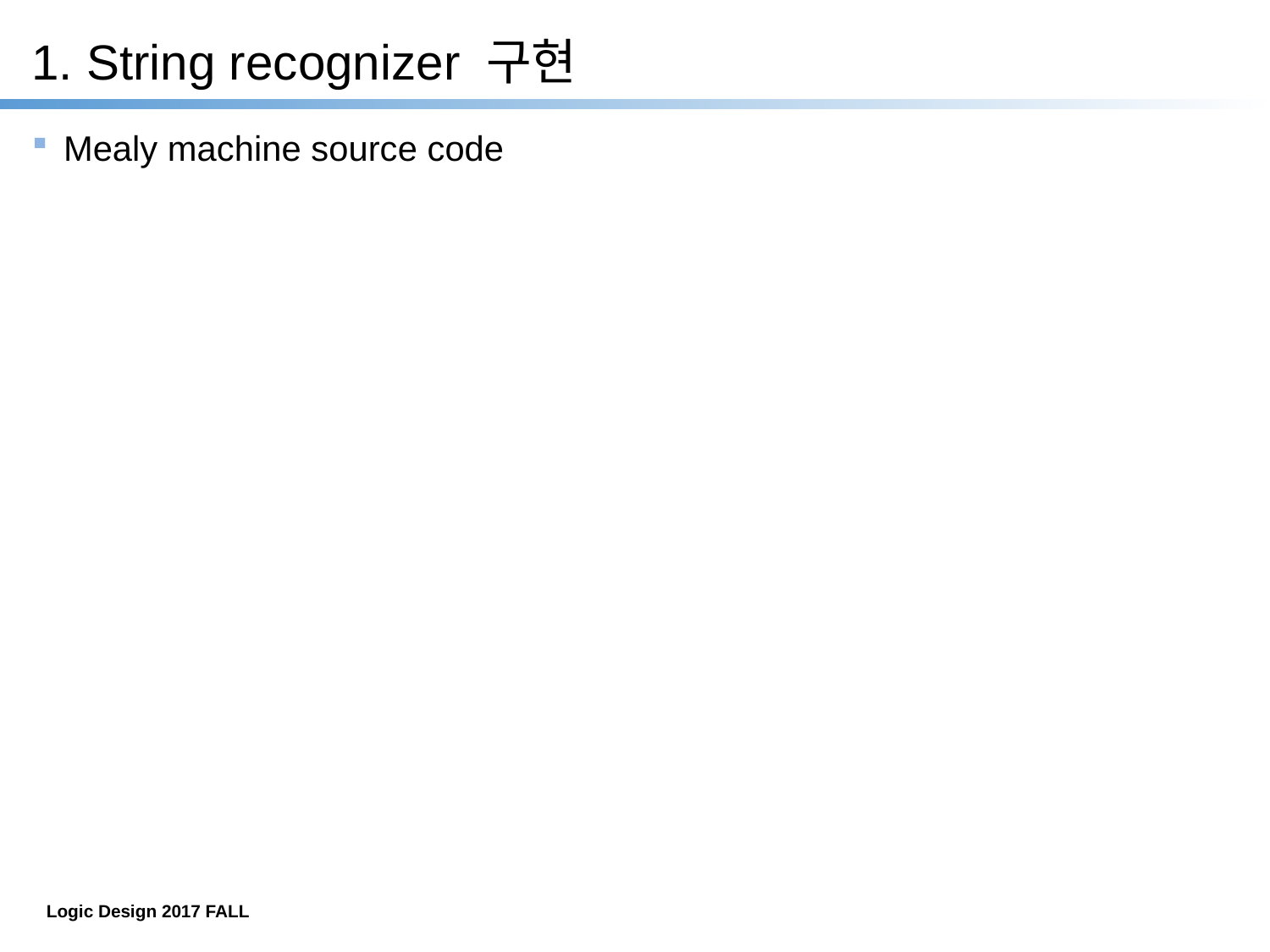

# 1. String recognizer 구현
Mealy machine source code